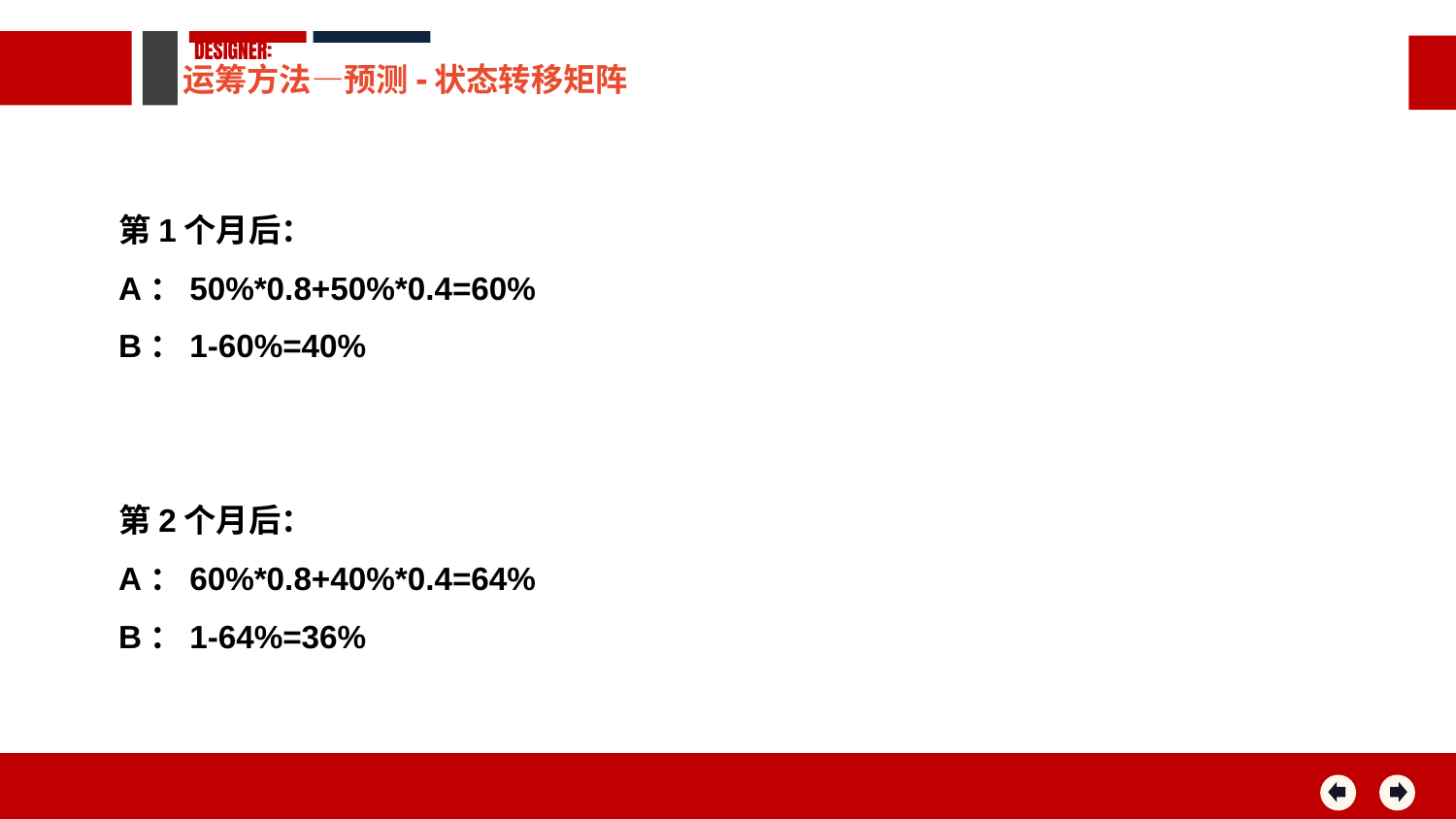

DESIGNER:
运筹方法—预测-状态转移矩阵
第1个月后：
A：50%*0.8+50%*0.4=60%
B：1-60%=40%

第2个月后：
A：60%*0.8+40%*0.4=64%
B：1-64%=36%